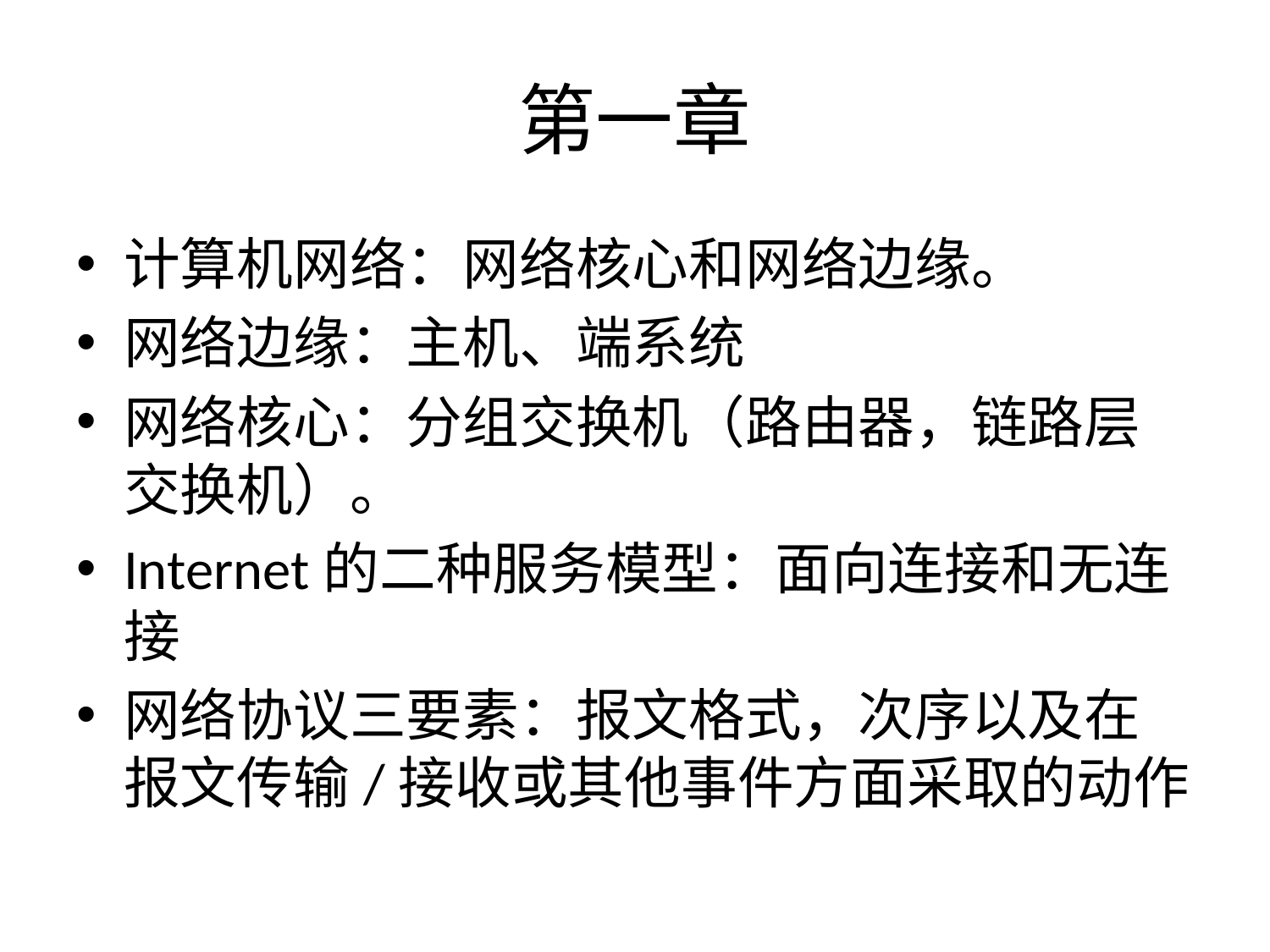

# 第一章
计算机网络：网络核心和网络边缘。
网络边缘：主机、端系统
网络核心：分组交换机（路由器，链路层交换机）。
Internet的二种服务模型：面向连接和无连接
网络协议三要素：报文格式，次序以及在报文传输/接收或其他事件方面采取的动作